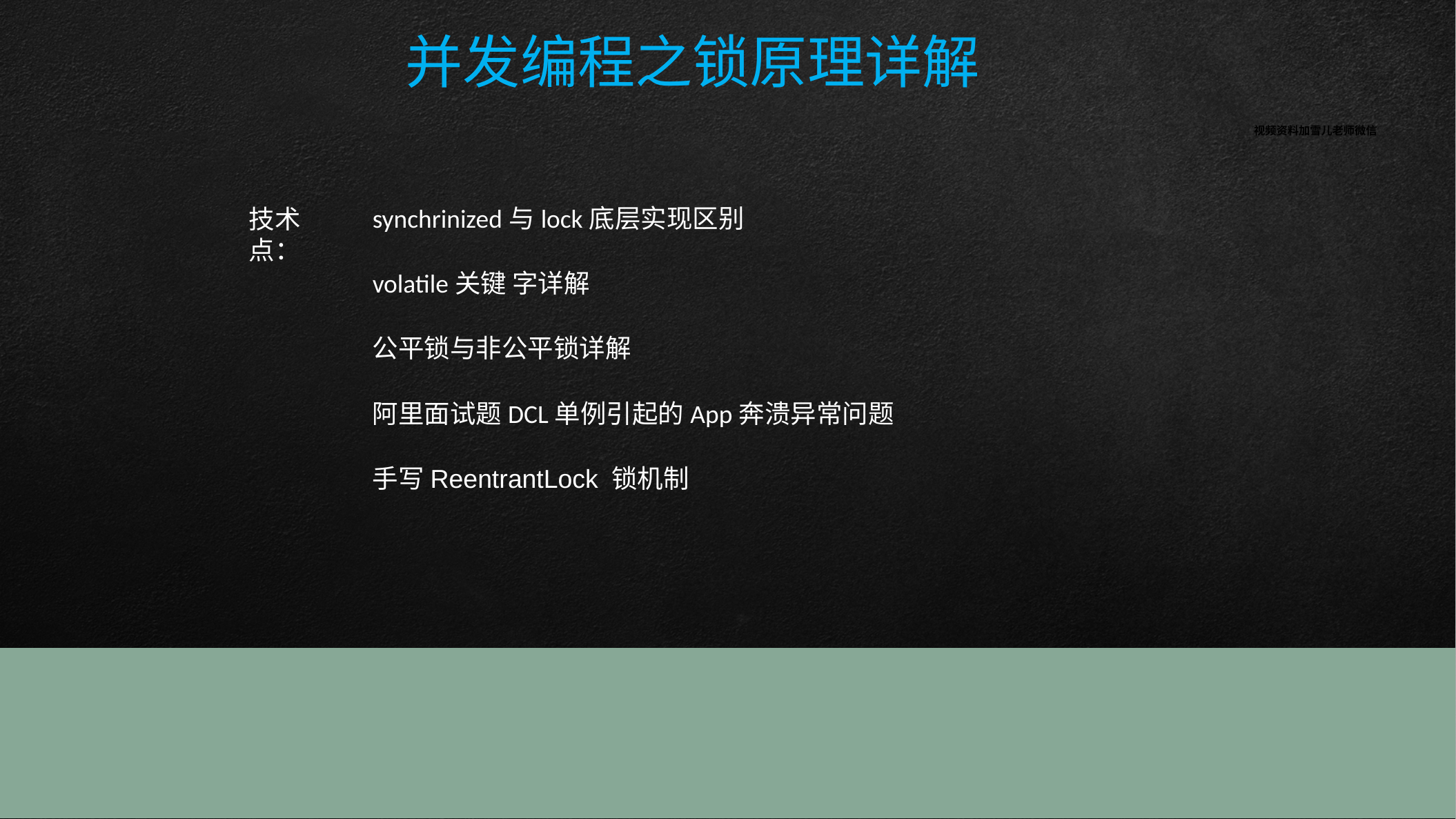

并发编程之锁原理详解
视频资料加雪儿老师微信
技术点：
	synchrinized与lock底层实现区别
	volatile关键 字详解
	公平锁与非公平锁详解
	阿里面试题DCL单例引起的App奔溃异常问题

	手写ReentrantLock 锁机制